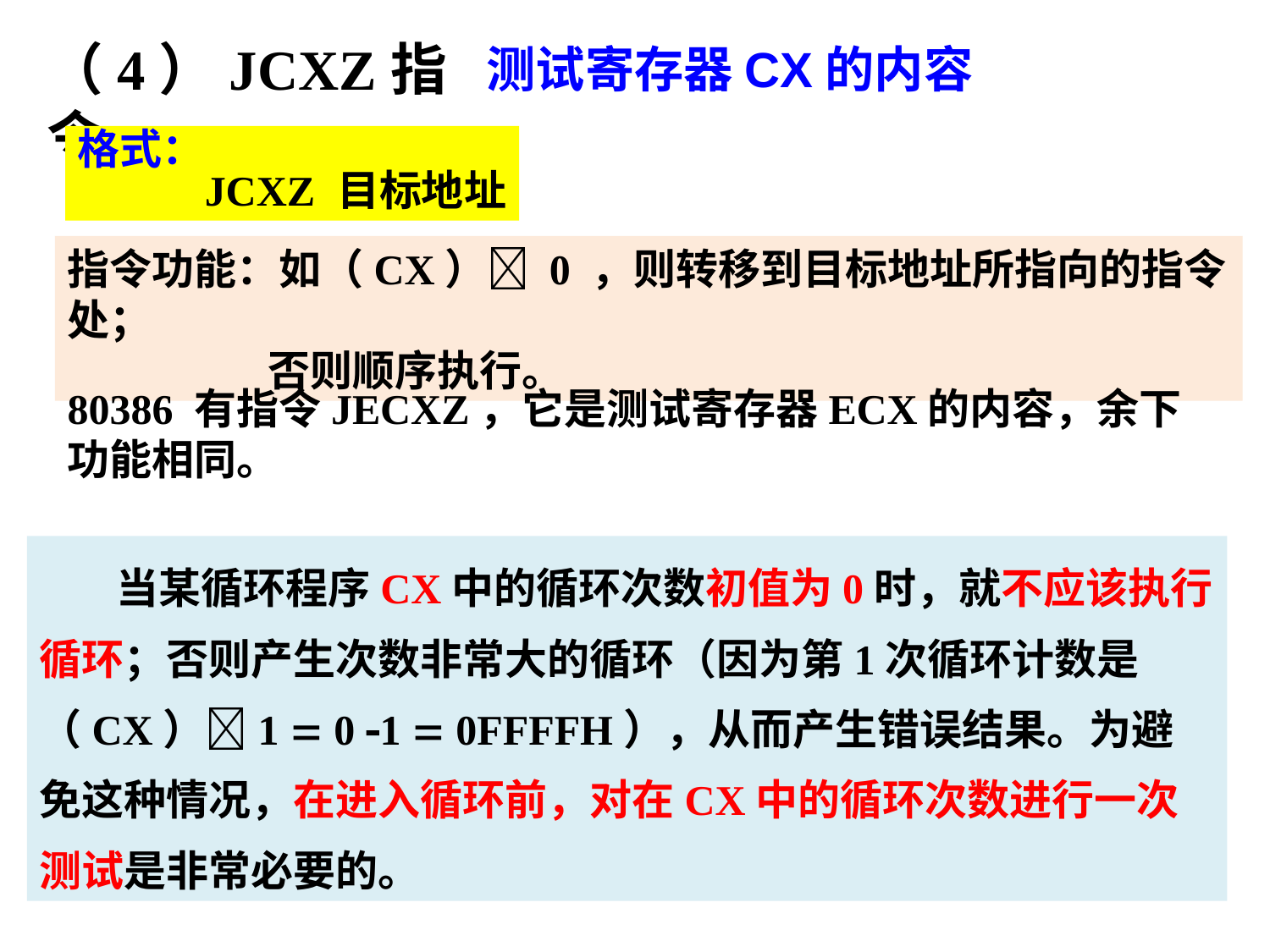

（4）JCXZ指令
测试寄存器CX的内容
格式：
            JCXZ 目标地址
指令功能：如（CX）= 0 ，则转移到目标地址所指向的指令处；
                    否则顺序执行。
80386 有指令JECXZ，它是测试寄存器ECX的内容，余下功能相同。
       当某循环程序CX中的循环次数初值为0时，就不应该执行循环；否则产生次数非常大的循环（因为第1次循环计数是（CX）−1 = 0 −1 = 0FFFFH），从而产生错误结果。为避免这种情况，在进入循环前，对在CX中的循环次数进行一次测试是非常必要的。
96